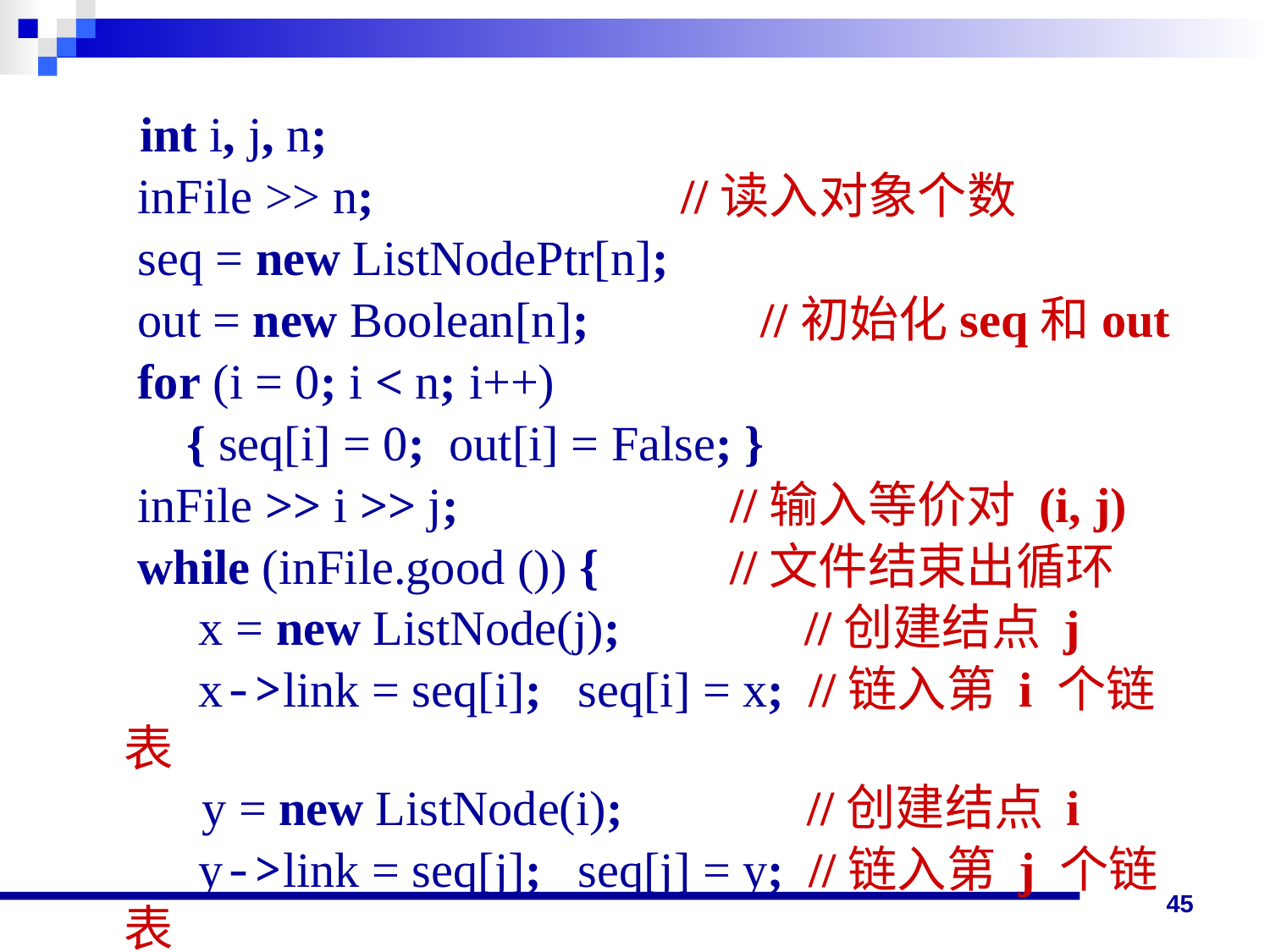

int i, j, n;
     inFile >> n;			    //读入对象个数
     seq = new ListNodePtr[n];
     out = new Boolean[n];              //初始化seq和out
     for (i = 0; i < n; i++)
         { seq[i] = 0;  out[i] = False; }
     inFile >> i >> j;		        //输入等价对 (i, j)
     while (inFile.good ()) {	        //文件结束出循环
          x = new ListNode(j);               //创建结点 j
          x->link = seq[i];   seq[i] = x;  //链入第 i 个链表
      y = new ListNode(i);               //创建结点 i
          y->link = seq[j];   seq[j] = y;  //链入第 j 个链表
45